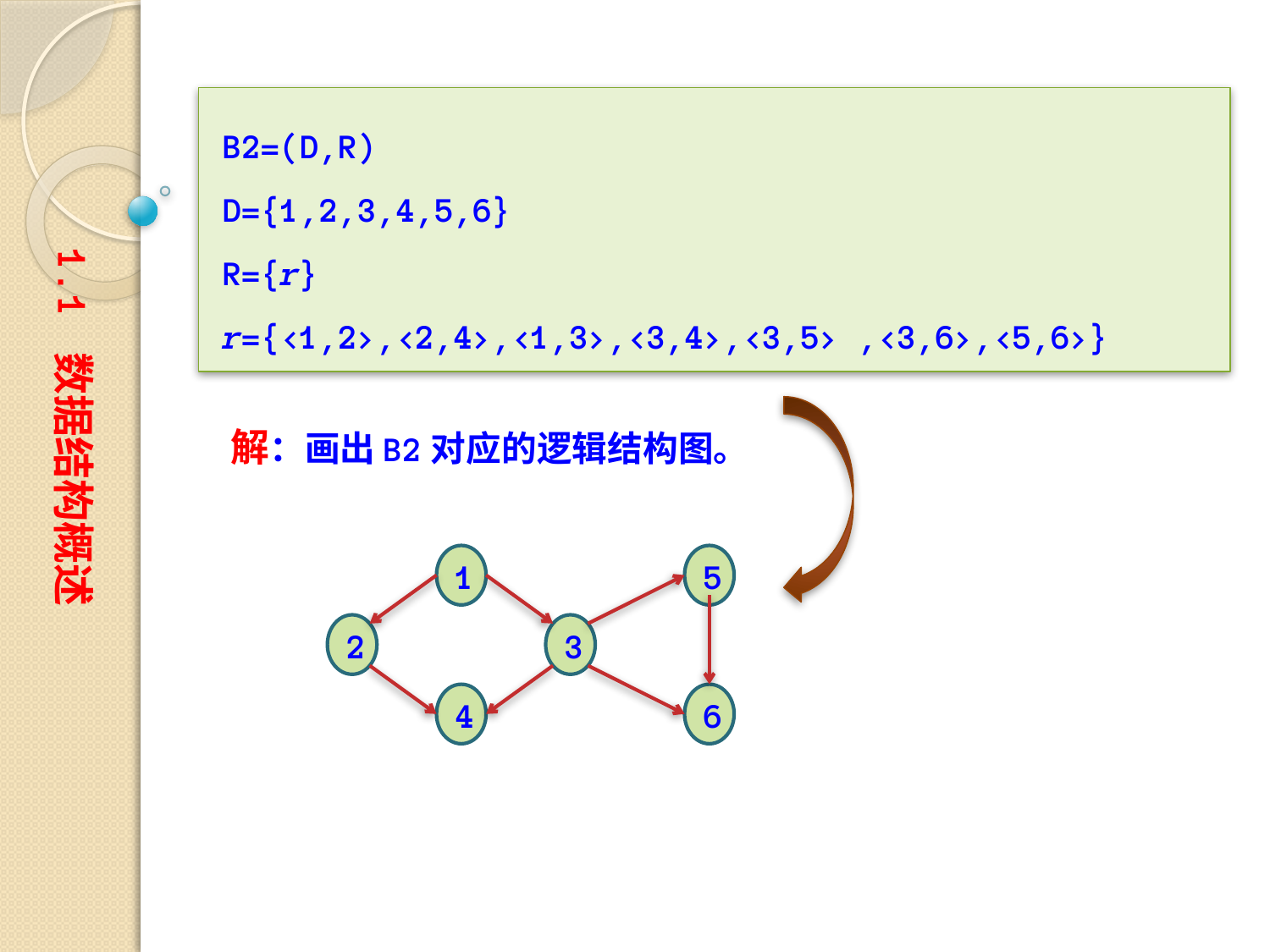

B2=(D,R)
D={1,2,3,4,5,6}
R={r}
r={<1,2>,<2,4>,<1,3>,<3,4>,<3,5> ,<3,6>,<5,6>}
1.1 数据结构概述

解：画出B2对应的逻辑结构图。

1
5
2
3
4
6